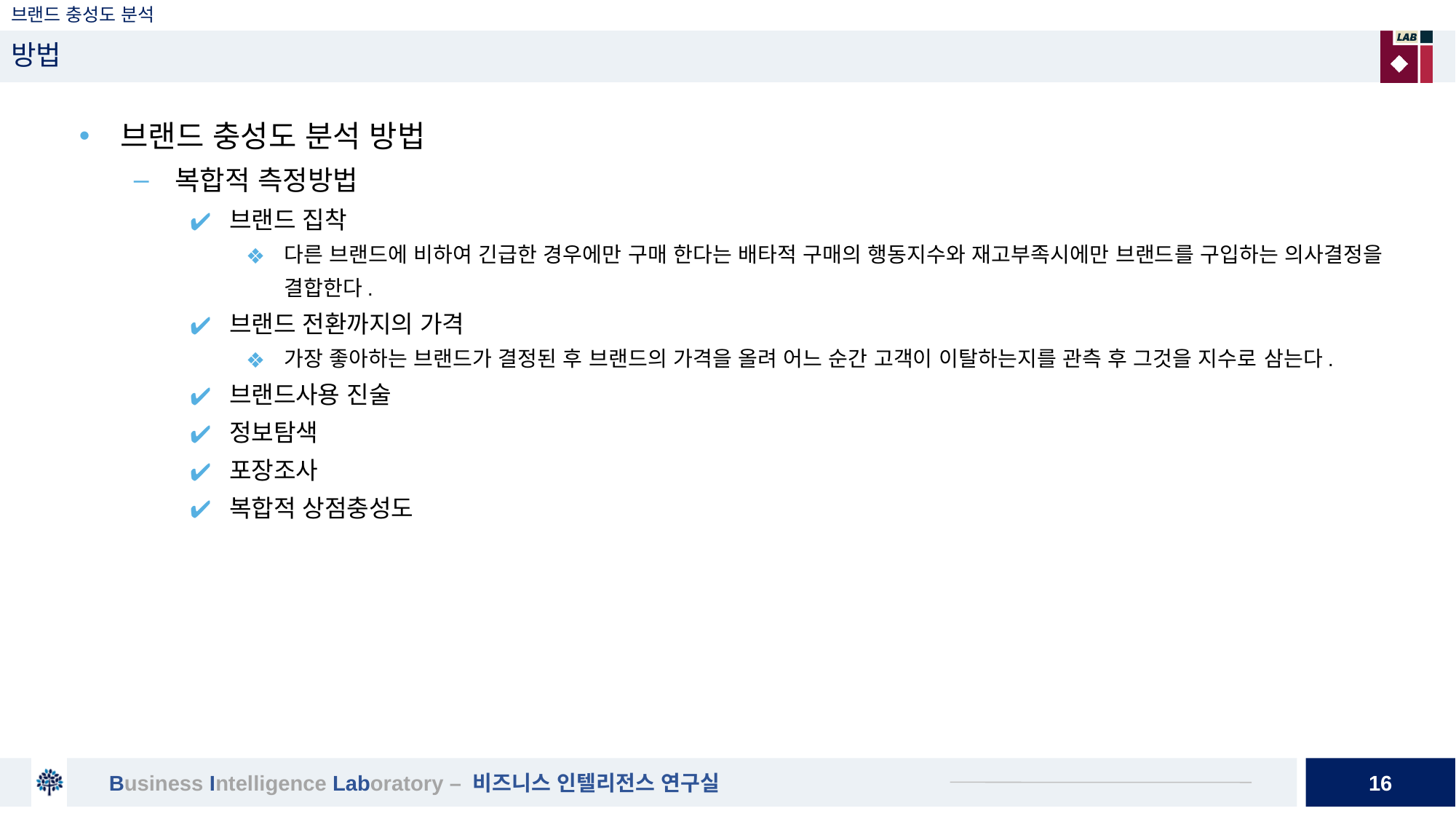

# 브랜드 충성도 분석
방법
브랜드 충성도 분석 방법
복합적 측정방법
브랜드 집착
다른 브랜드에 비하여 긴급한 경우에만 구매 한다는 배타적 구매의 행동지수와 재고부족시에만 브랜드를 구입하는 의사결정을 결합한다.
브랜드 전환까지의 가격
가장 좋아하는 브랜드가 결정된 후 브랜드의 가격을 올려 어느 순간 고객이 이탈하는지를 관측 후 그것을 지수로 삼는다.
브랜드사용 진술
정보탐색
포장조사
복합적 상점충성도

16